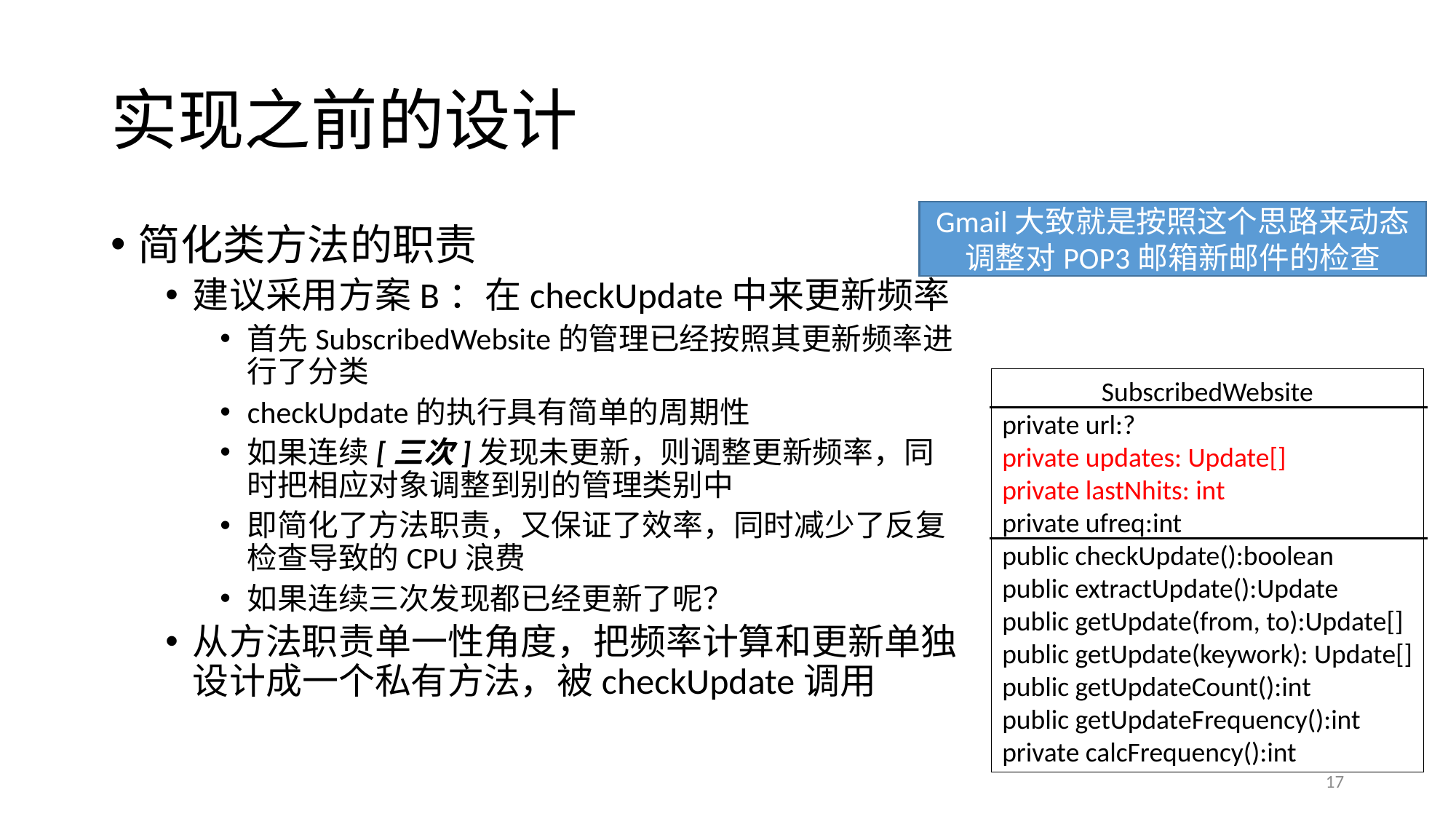

# 实现之前的设计
Gmail大致就是按照这个思路来动态调整对POP3邮箱新邮件的检查
简化类方法的职责
建议采用方案B：在checkUpdate中来更新频率
首先SubscribedWebsite的管理已经按照其更新频率进行了分类
checkUpdate的执行具有简单的周期性
如果连续[三次]发现未更新，则调整更新频率，同时把相应对象调整到别的管理类别中
即简化了方法职责，又保证了效率，同时减少了反复检查导致的CPU浪费
如果连续三次发现都已经更新了呢？
从方法职责单一性角度，把频率计算和更新单独设计成一个私有方法，被checkUpdate调用
SubscribedWebsite
private url:?
private updates: Update[]
private lastNhits: int
private ufreq:int
public checkUpdate():boolean
public extractUpdate():Update
public getUpdate(from, to):Update[]
public getUpdate(keywork): Update[]
public getUpdateCount():int
public getUpdateFrequency():int
private calcFrequency():int
17